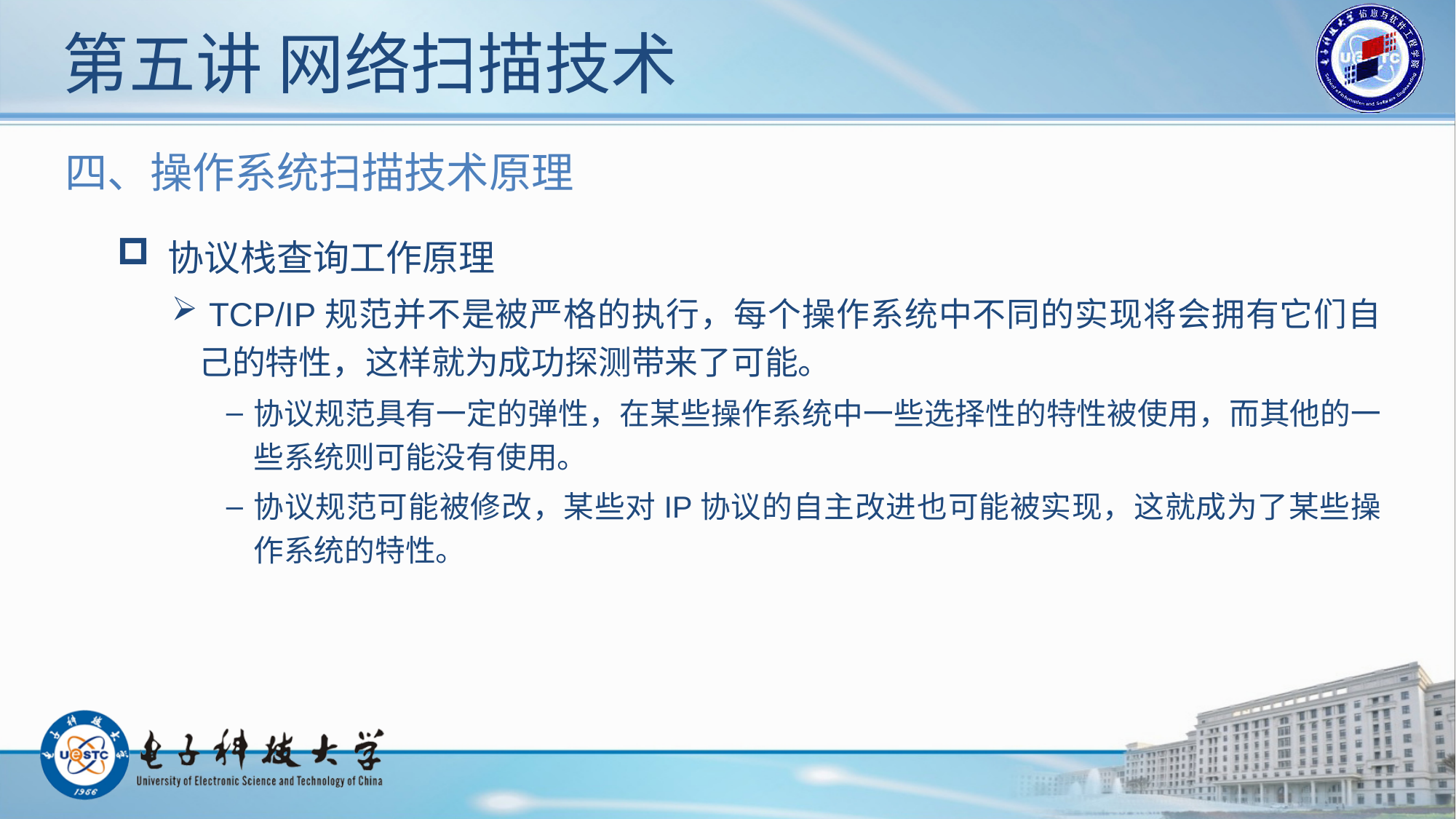

# 第五讲 网络扫描技术
四、操作系统扫描技术原理
 协议栈查询工作原理
 TCP/IP规范并不是被严格的执行，每个操作系统中不同的实现将会拥有它们自己的特性，这样就为成功探测带来了可能。
协议规范具有一定的弹性，在某些操作系统中一些选择性的特性被使用，而其他的一些系统则可能没有使用。
协议规范可能被修改，某些对IP协议的自主改进也可能被实现，这就成为了某些操作系统的特性。